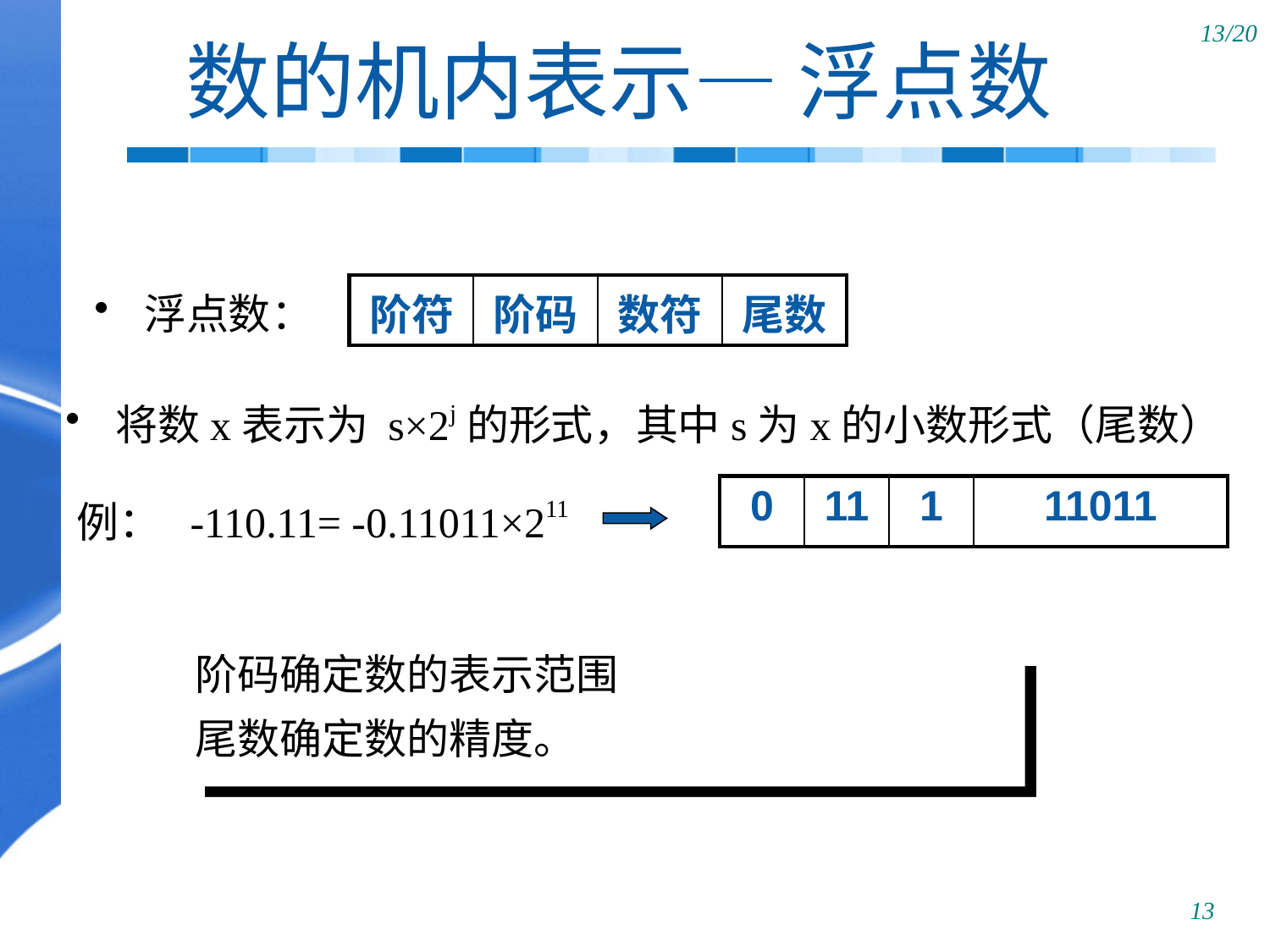

# 数的机内表示— 浮点数
| 阶符 | 阶码 | 数符 | 尾数 |
| --- | --- | --- | --- |
 浮点数：
 将数x表示为 s×2j的形式，其中s为x的小数形式（尾数）
| 0 | 11 | 1 | 11011 |
| --- | --- | --- | --- |
例：  -110.11= -0.11011×211

阶码确定数的表示范围
尾数确定数的精度。